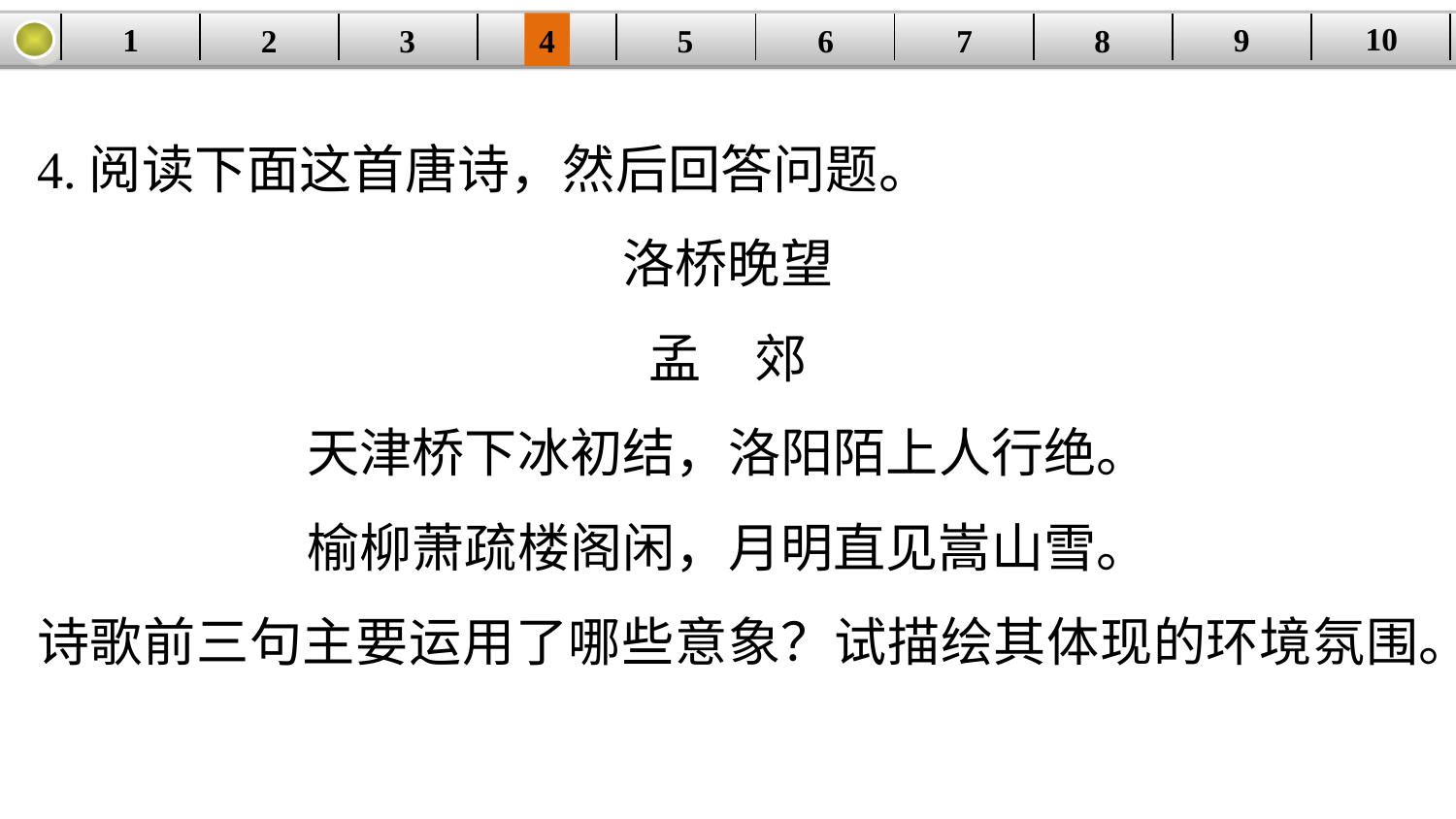

10

9
1
3
4
5
6
8
2
|  |  |  |  |  |  |  |  |  |  |
| --- | --- | --- | --- | --- | --- | --- | --- | --- | --- |
7

4.阅读下面这首唐诗，然后回答问题。
洛桥晚望
孟　郊
天津桥下冰初结，洛阳陌上人行绝。
榆柳萧疏楼阁闲，月明直见嵩山雪。
诗歌前三句主要运用了哪些意象？试描绘其体现的环境氛围。